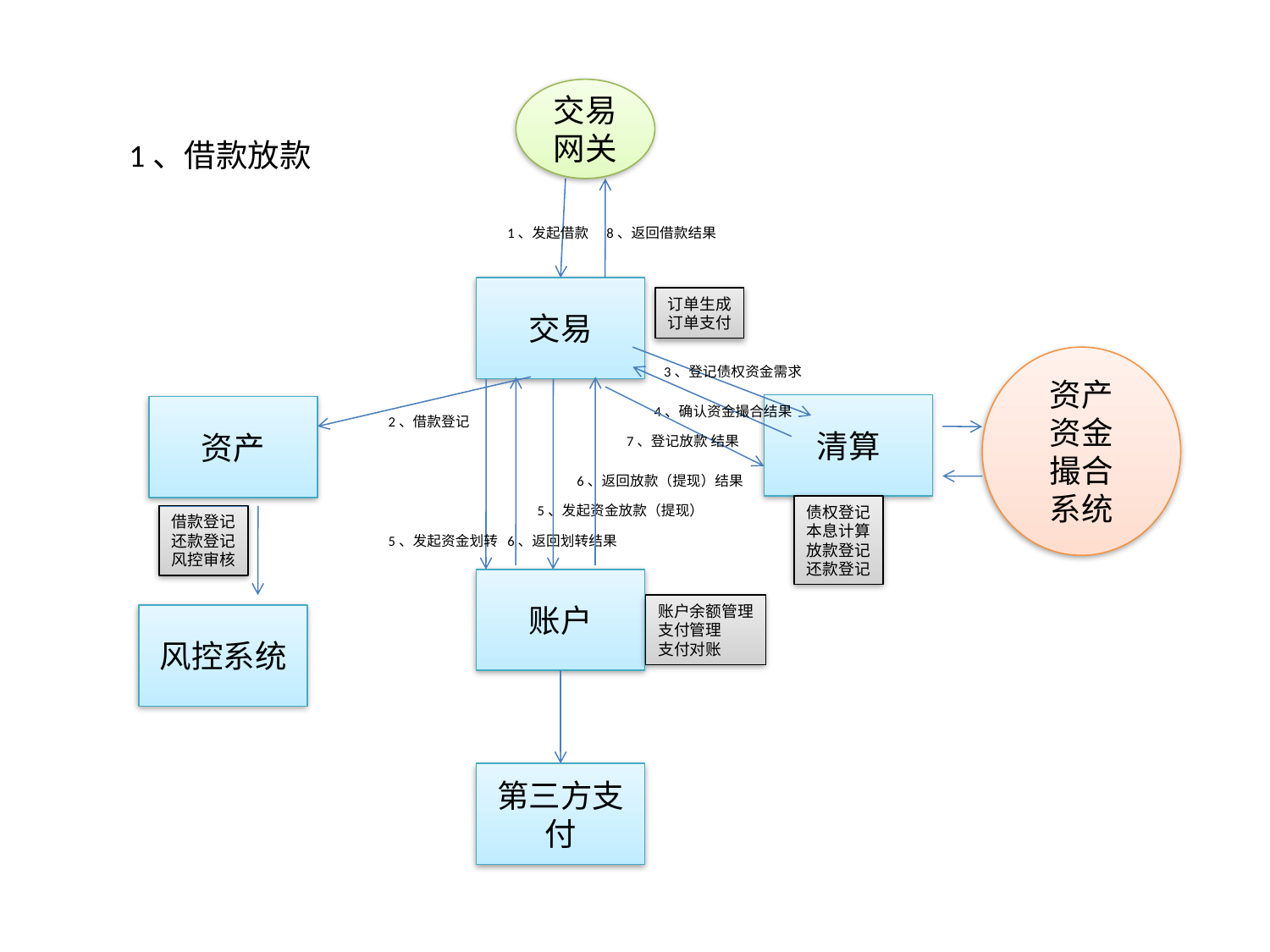

交易网关
1、借款放款
1、发起借款
8、返回借款结果
交易
订单生成
订单支付
资产
资金
撮合
系统
3、登记债权资金需求
清算
4、确认资金撮合结果
资产
2、借款登记
7、登记放款 结果
6、返回放款（提现）结果
5、发起资金放款（提现）
债权登记
本息计算
放款登记
还款登记
借款登记
还款登记
风控审核
5、发起资金划转
6、返回划转结果
账户
账户余额管理
支付管理
支付对账
风控系统
第三方支付